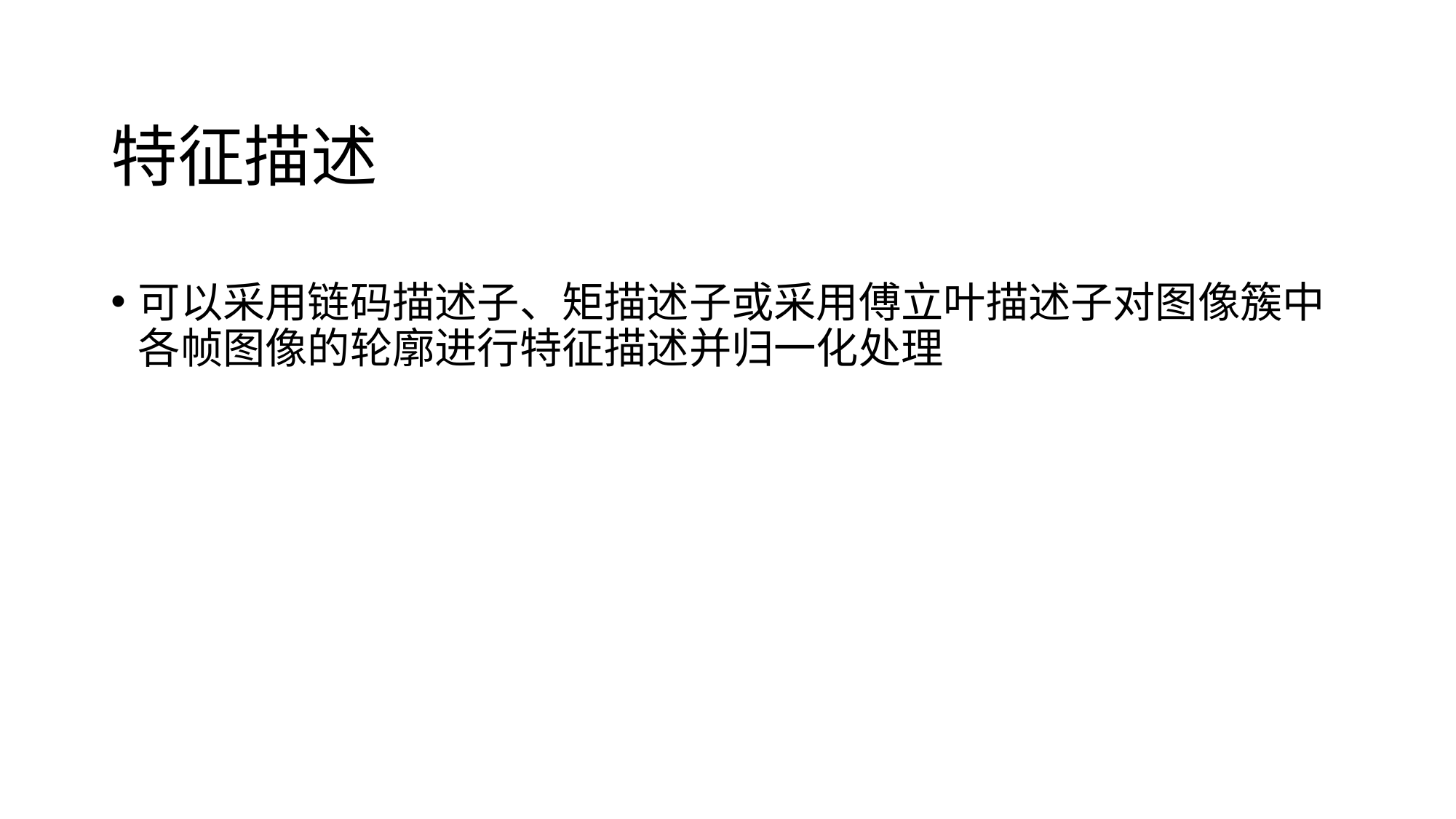

# 特征描述
可以采用链码描述子、矩描述子或采用傅立叶描述子对图像簇中各帧图像的轮廓进行特征描述并归一化处理